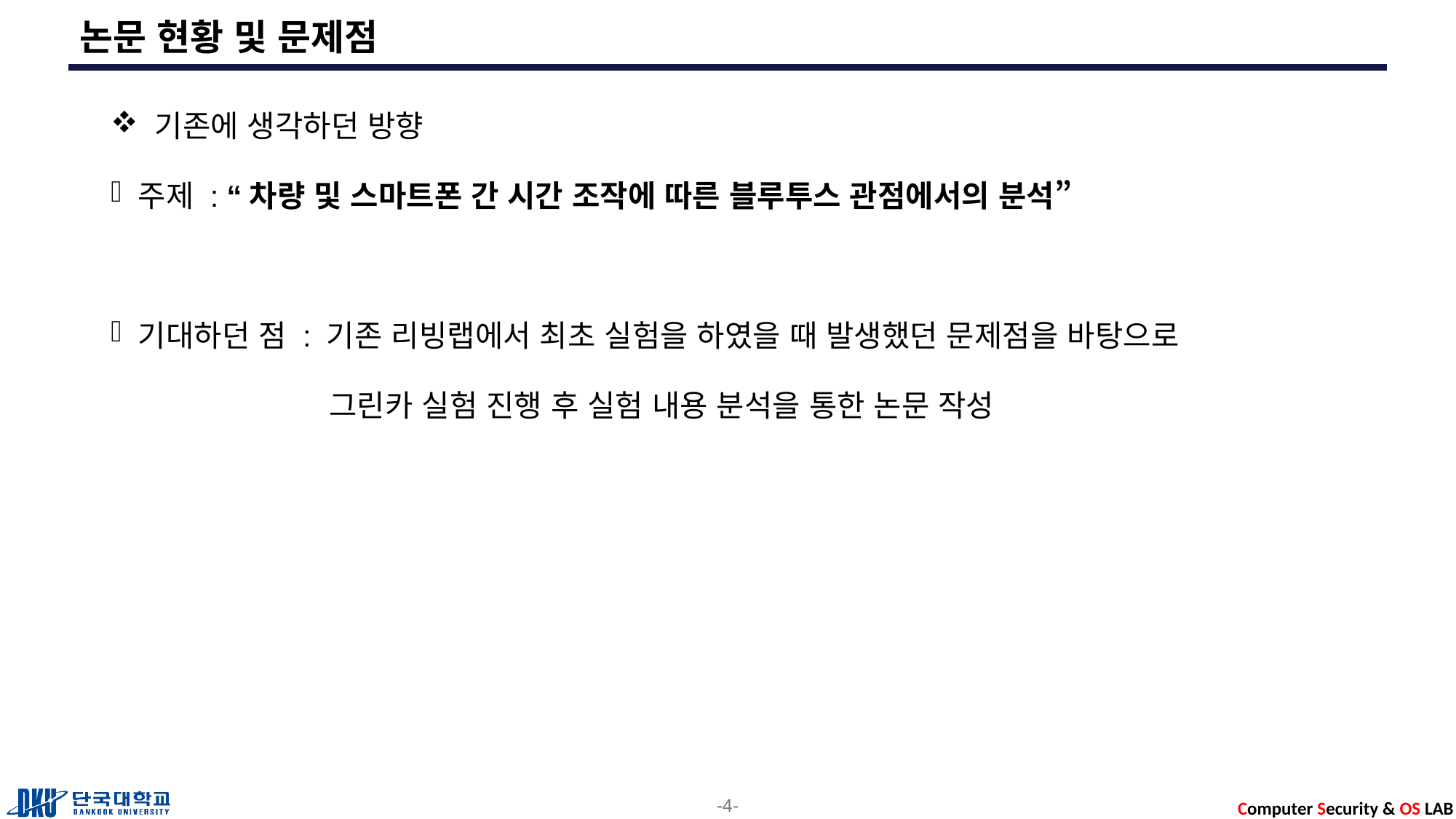

# 논문 현황 및 문제점
 기존에 생각하던 방향
주제 : “차량 및 스마트폰 간 시간 조작에 따른 블루투스 관점에서의 분석”

기대하던 점 : 기존 리빙랩에서 최초 실험을 하였을 때 발생했던 문제점을 바탕으로
		그린카 실험 진행 후 실험 내용 분석을 통한 논문 작성

-4-